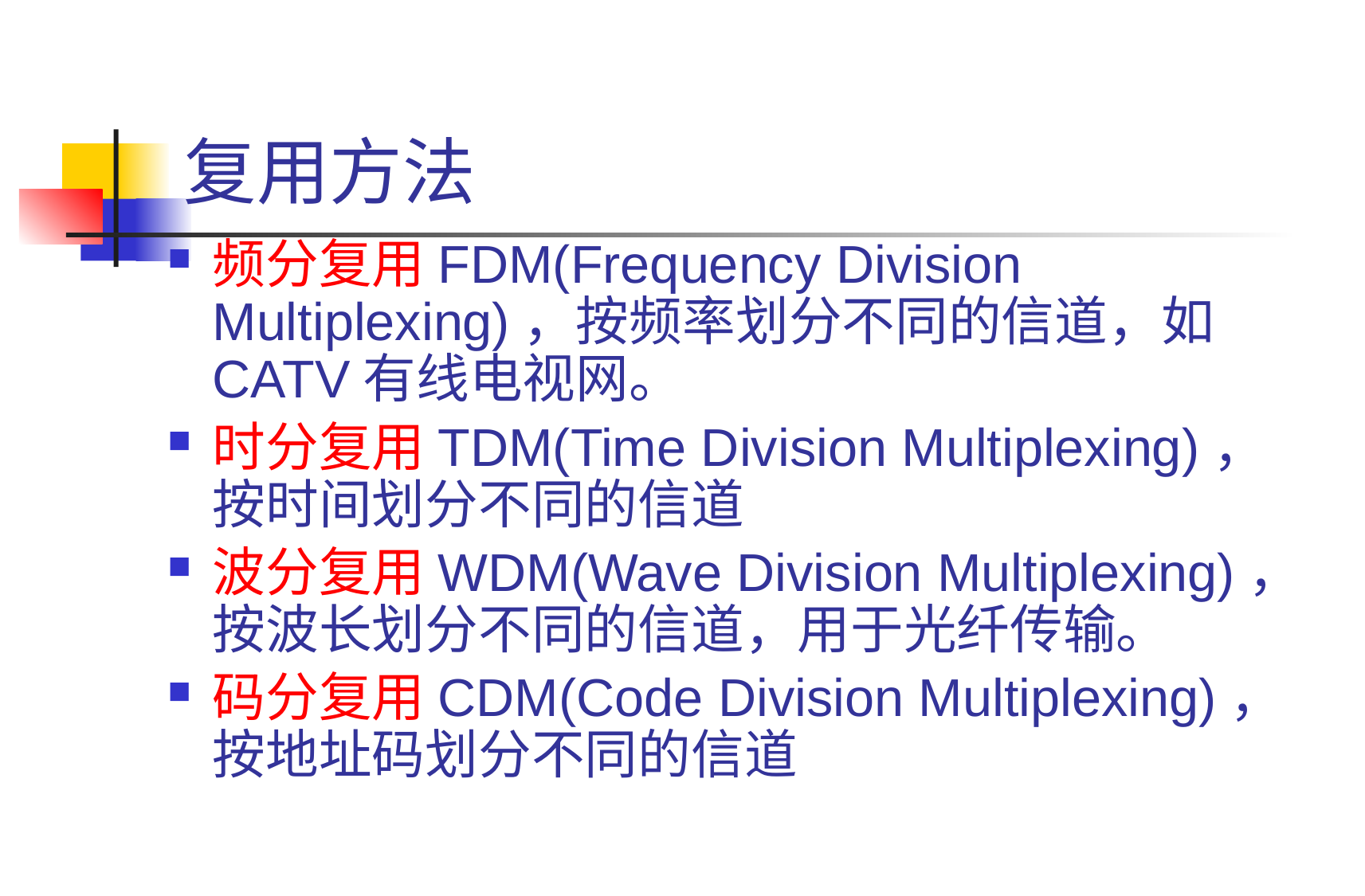

# 复用方法
频分复用FDM(Frequency Division Multiplexing)，按频率划分不同的信道，如CATV有线电视网。
时分复用TDM(Time Division Multiplexing)，按时间划分不同的信道
波分复用WDM(Wave Division Multiplexing)，按波长划分不同的信道，用于光纤传输。
码分复用CDM(Code Division Multiplexing)，按地址码划分不同的信道